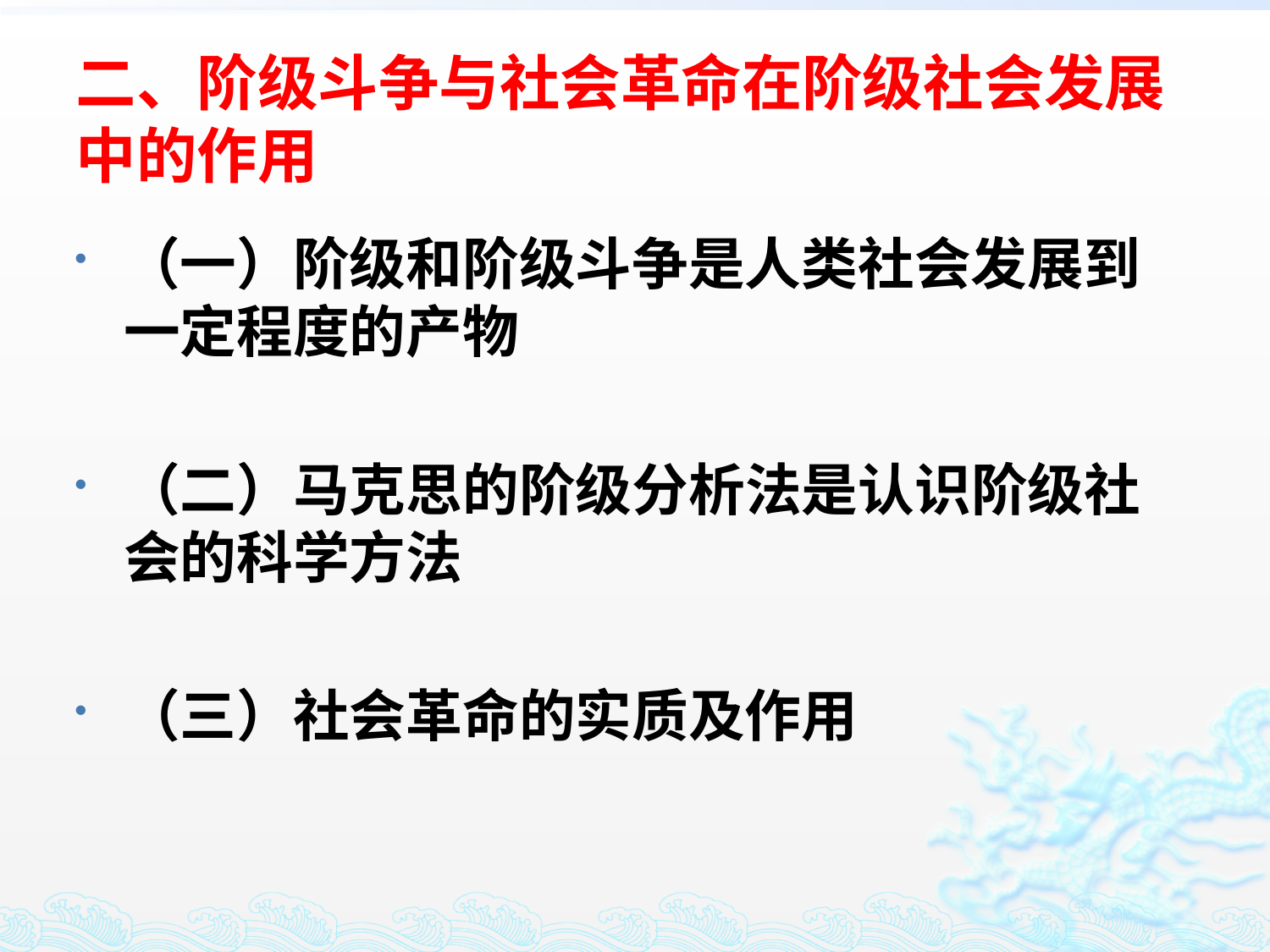

# 二、阶级斗争与社会革命在阶级社会发展中的作用
（一）阶级和阶级斗争是人类社会发展到一定程度的产物

（二）马克思的阶级分析法是认识阶级社会的科学方法

（三）社会革命的实质及作用